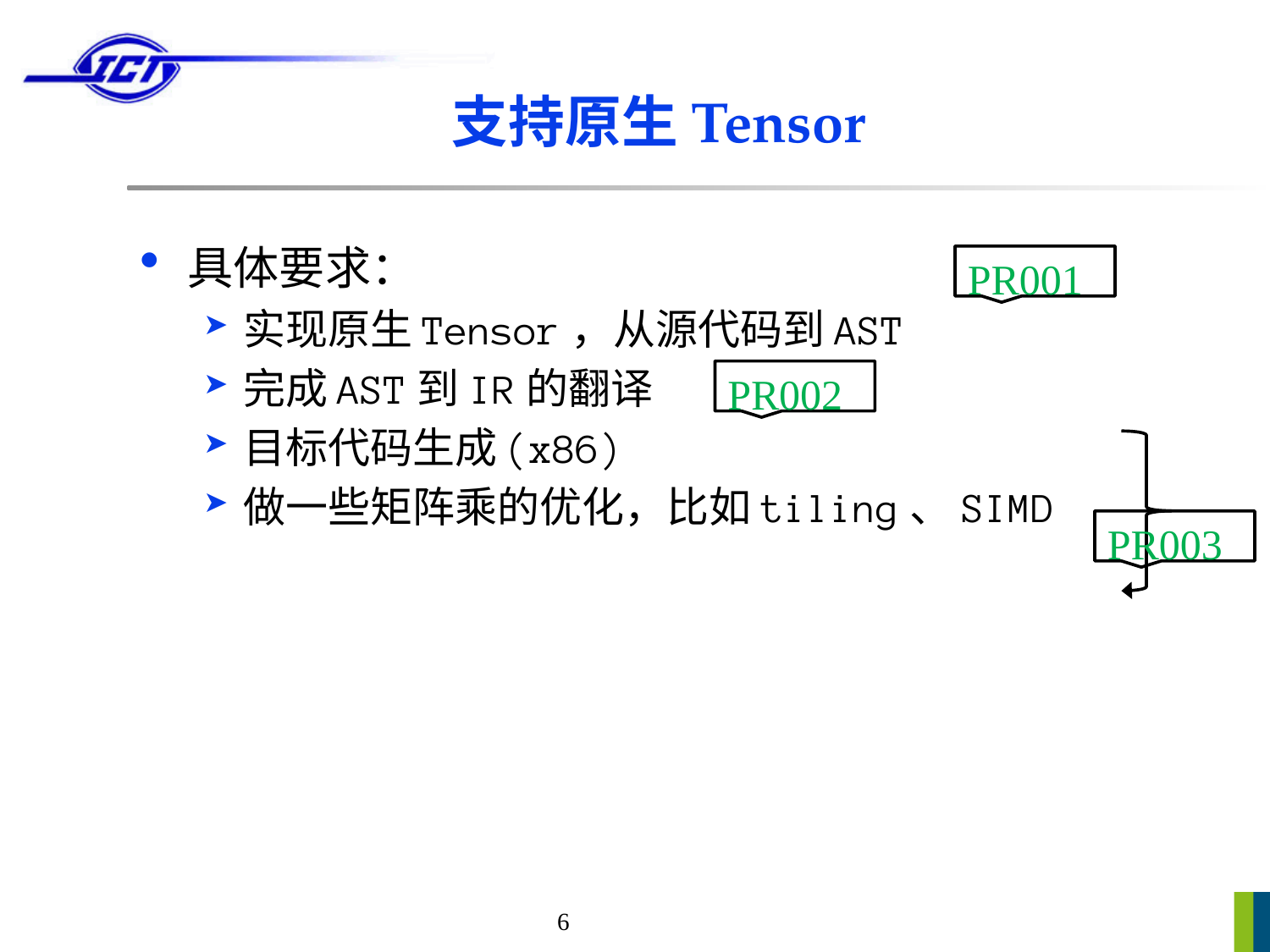

# 支持原生Tensor
具体要求：
实现原生Tensor，从源代码到AST
完成AST到IR的翻译
目标代码生成(x86)
做一些矩阵乘的优化，比如tiling、SIMD

PR001
PR002

PR003